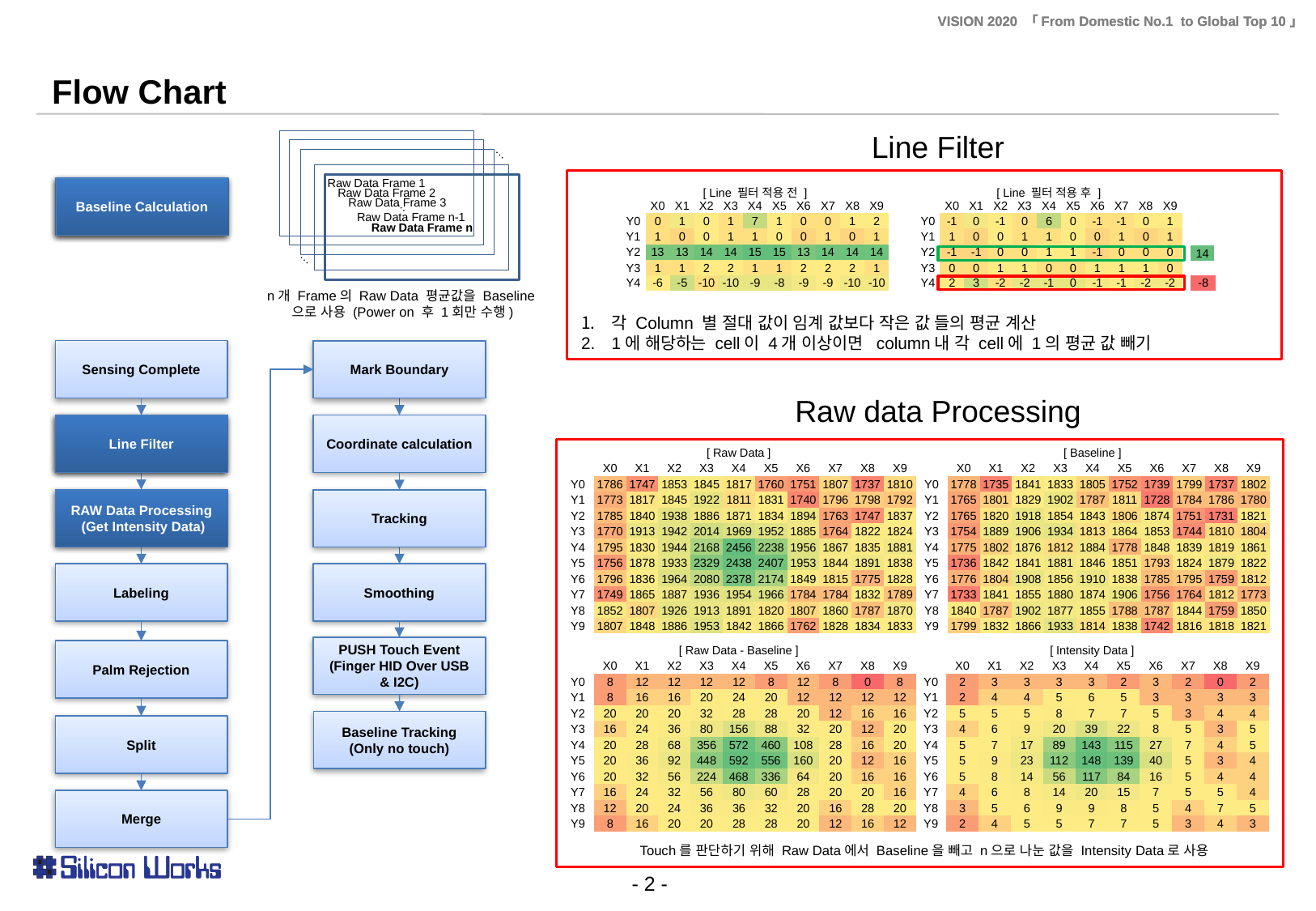

Flow Chart
Line Filter

Raw Data Frame 1
Raw Data Frame 2
…
Raw Data Frame 3
Raw Data Frame n-1
Raw Data Frame n
…
…
n개 Frame의 Raw Data 평균값을 Baseline으로 사용 (Power on 후 1회만 수행)

Baseline Calculation
Baseline Calculation
Baseline Calculation
| [ Line 필터 적용 후 ] |  |  |  |  |  |  |  |  |  |  |
| --- | --- | --- | --- | --- | --- | --- | --- | --- | --- | --- |
|  | X0 | X1 | X2 | X3 | X4 | X5 | X6 | X7 | X8 | X9 |
| Y0 | -1 | 0 | -1 | 0 | 6 | 0 | -1 | -1 | 0 | 1 |
| Y1 | 1 | 0 | 0 | 1 | 1 | 0 | 0 | 1 | 0 | 1 |
| Y2 | -1 | -1 | 0 | 0 | 1 | 1 | -1 | 0 | 0 | 0 |
| Y3 | 0 | 0 | 1 | 1 | 0 | 0 | 1 | 1 | 1 | 0 |
| Y4 | 2 | 3 | -2 | -2 | -1 | 0 | -1 | -1 | -2 | -2 |
| [ Line 필터 적용 전 ] |  |  |  |  |  |  |  |  |  |  |
| --- | --- | --- | --- | --- | --- | --- | --- | --- | --- | --- |
|  | X0 | X1 | X2 | X3 | X4 | X5 | X6 | X7 | X8 | X9 |
| Y0 | 0 | 1 | 0 | 1 | 7 | 1 | 0 | 0 | 1 | 2 |
| Y1 | 1 | 0 | 0 | 1 | 1 | 0 | 0 | 1 | 0 | 1 |
| Y2 | 13 | 13 | 14 | 14 | 15 | 15 | 13 | 14 | 14 | 14 |
| Y3 | 1 | 1 | 2 | 2 | 1 | 1 | 2 | 2 | 2 | 1 |
| Y4 | -6 | -5 | -10 | -10 | -9 | -8 | -9 | -9 | -10 | -10 |
| 14 |
| --- |

| -8 |
| --- |

각 Column 별 절대 값이 임계 값보다 작은 값 들의 평균 계산
1에 해당하는 cell이 4개 이상이면  column내 각 cell에 1의 평균 값 빼기
Sensing Complete
Mark Boundary
Raw data Processing
Coordinate calculation
Line Filter
Line Filter
Line Filter

| [ Raw Data ] |  |  |  |  |  |  |  |  |  |  |
| --- | --- | --- | --- | --- | --- | --- | --- | --- | --- | --- |
|  | X0 | X1 | X2 | X3 | X4 | X5 | X6 | X7 | X8 | X9 |
| Y0 | 1786 | 1747 | 1853 | 1845 | 1817 | 1760 | 1751 | 1807 | 1737 | 1810 |
| Y1 | 1773 | 1817 | 1845 | 1922 | 1811 | 1831 | 1740 | 1796 | 1798 | 1792 |
| Y2 | 1785 | 1840 | 1938 | 1886 | 1871 | 1834 | 1894 | 1763 | 1747 | 1837 |
| Y3 | 1770 | 1913 | 1942 | 2014 | 1969 | 1952 | 1885 | 1764 | 1822 | 1824 |
| Y4 | 1795 | 1830 | 1944 | 2168 | 2456 | 2238 | 1956 | 1867 | 1835 | 1881 |
| Y5 | 1756 | 1878 | 1933 | 2329 | 2438 | 2407 | 1953 | 1844 | 1891 | 1838 |
| Y6 | 1796 | 1836 | 1964 | 2080 | 2378 | 2174 | 1849 | 1815 | 1775 | 1828 |
| Y7 | 1749 | 1865 | 1887 | 1936 | 1954 | 1966 | 1784 | 1784 | 1832 | 1789 |
| Y8 | 1852 | 1807 | 1926 | 1913 | 1891 | 1820 | 1807 | 1860 | 1787 | 1870 |
| Y9 | 1807 | 1848 | 1886 | 1953 | 1842 | 1866 | 1762 | 1828 | 1834 | 1833 |
| [ Baseline ] |  |  |  |  |  |  |  |  |  |  |
| --- | --- | --- | --- | --- | --- | --- | --- | --- | --- | --- |
|  | X0 | X1 | X2 | X3 | X4 | X5 | X6 | X7 | X8 | X9 |
| Y0 | 1778 | 1735 | 1841 | 1833 | 1805 | 1752 | 1739 | 1799 | 1737 | 1802 |
| Y1 | 1765 | 1801 | 1829 | 1902 | 1787 | 1811 | 1728 | 1784 | 1786 | 1780 |
| Y2 | 1765 | 1820 | 1918 | 1854 | 1843 | 1806 | 1874 | 1751 | 1731 | 1821 |
| Y3 | 1754 | 1889 | 1906 | 1934 | 1813 | 1864 | 1853 | 1744 | 1810 | 1804 |
| Y4 | 1775 | 1802 | 1876 | 1812 | 1884 | 1778 | 1848 | 1839 | 1819 | 1861 |
| Y5 | 1736 | 1842 | 1841 | 1881 | 1846 | 1851 | 1793 | 1824 | 1879 | 1822 |
| Y6 | 1776 | 1804 | 1908 | 1856 | 1910 | 1838 | 1785 | 1795 | 1759 | 1812 |
| Y7 | 1733 | 1841 | 1855 | 1880 | 1874 | 1906 | 1756 | 1764 | 1812 | 1773 |
| Y8 | 1840 | 1787 | 1902 | 1877 | 1855 | 1788 | 1787 | 1844 | 1759 | 1850 |
| Y9 | 1799 | 1832 | 1866 | 1933 | 1814 | 1838 | 1742 | 1816 | 1818 | 1821 |
RAW Data Processing
 (Get Intensity Data)
Tracking
RAW Data Processing
 (Get Intensity Data)
Smoothing
Labeling
PUSH Touch Event
(Finger HID Over USB & I2C)
Palm Rejection
| [ Raw Data - Baseline ] |  |  |  |  |  |  |  |  |  |  |
| --- | --- | --- | --- | --- | --- | --- | --- | --- | --- | --- |
|  | X0 | X1 | X2 | X3 | X4 | X5 | X6 | X7 | X8 | X9 |
| Y0 | 8 | 12 | 12 | 12 | 12 | 8 | 12 | 8 | 0 | 8 |
| Y1 | 8 | 16 | 16 | 20 | 24 | 20 | 12 | 12 | 12 | 12 |
| Y2 | 20 | 20 | 20 | 32 | 28 | 28 | 20 | 12 | 16 | 16 |
| Y3 | 16 | 24 | 36 | 80 | 156 | 88 | 32 | 20 | 12 | 20 |
| Y4 | 20 | 28 | 68 | 356 | 572 | 460 | 108 | 28 | 16 | 20 |
| Y5 | 20 | 36 | 92 | 448 | 592 | 556 | 160 | 20 | 12 | 16 |
| Y6 | 20 | 32 | 56 | 224 | 468 | 336 | 64 | 20 | 16 | 16 |
| Y7 | 16 | 24 | 32 | 56 | 80 | 60 | 28 | 20 | 20 | 16 |
| Y8 | 12 | 20 | 24 | 36 | 36 | 32 | 20 | 16 | 28 | 20 |
| Y9 | 8 | 16 | 20 | 20 | 28 | 28 | 20 | 12 | 16 | 12 |
| [ Intensity Data ] |  |  |  |  |  |  |  |  |  |  |
| --- | --- | --- | --- | --- | --- | --- | --- | --- | --- | --- |
|  | X0 | X1 | X2 | X3 | X4 | X5 | X6 | X7 | X8 | X9 |
| Y0 | 2 | 3 | 3 | 3 | 3 | 2 | 3 | 2 | 0 | 2 |
| Y1 | 2 | 4 | 4 | 5 | 6 | 5 | 3 | 3 | 3 | 3 |
| Y2 | 5 | 5 | 5 | 8 | 7 | 7 | 5 | 3 | 4 | 4 |
| Y3 | 4 | 6 | 9 | 20 | 39 | 22 | 8 | 5 | 3 | 5 |
| Y4 | 5 | 7 | 17 | 89 | 143 | 115 | 27 | 7 | 4 | 5 |
| Y5 | 5 | 9 | 23 | 112 | 148 | 139 | 40 | 5 | 3 | 4 |
| Y6 | 5 | 8 | 14 | 56 | 117 | 84 | 16 | 5 | 4 | 4 |
| Y7 | 4 | 6 | 8 | 14 | 20 | 15 | 7 | 5 | 5 | 4 |
| Y8 | 3 | 5 | 6 | 9 | 9 | 8 | 5 | 4 | 7 | 5 |
| Y9 | 2 | 4 | 5 | 5 | 7 | 7 | 5 | 3 | 4 | 3 |
Baseline Tracking
(Only no touch)
Split
Merge
Touch를 판단하기 위해 Raw Data에서 Baseline을 빼고 n으로 나눈 값을 Intensity Data로 사용